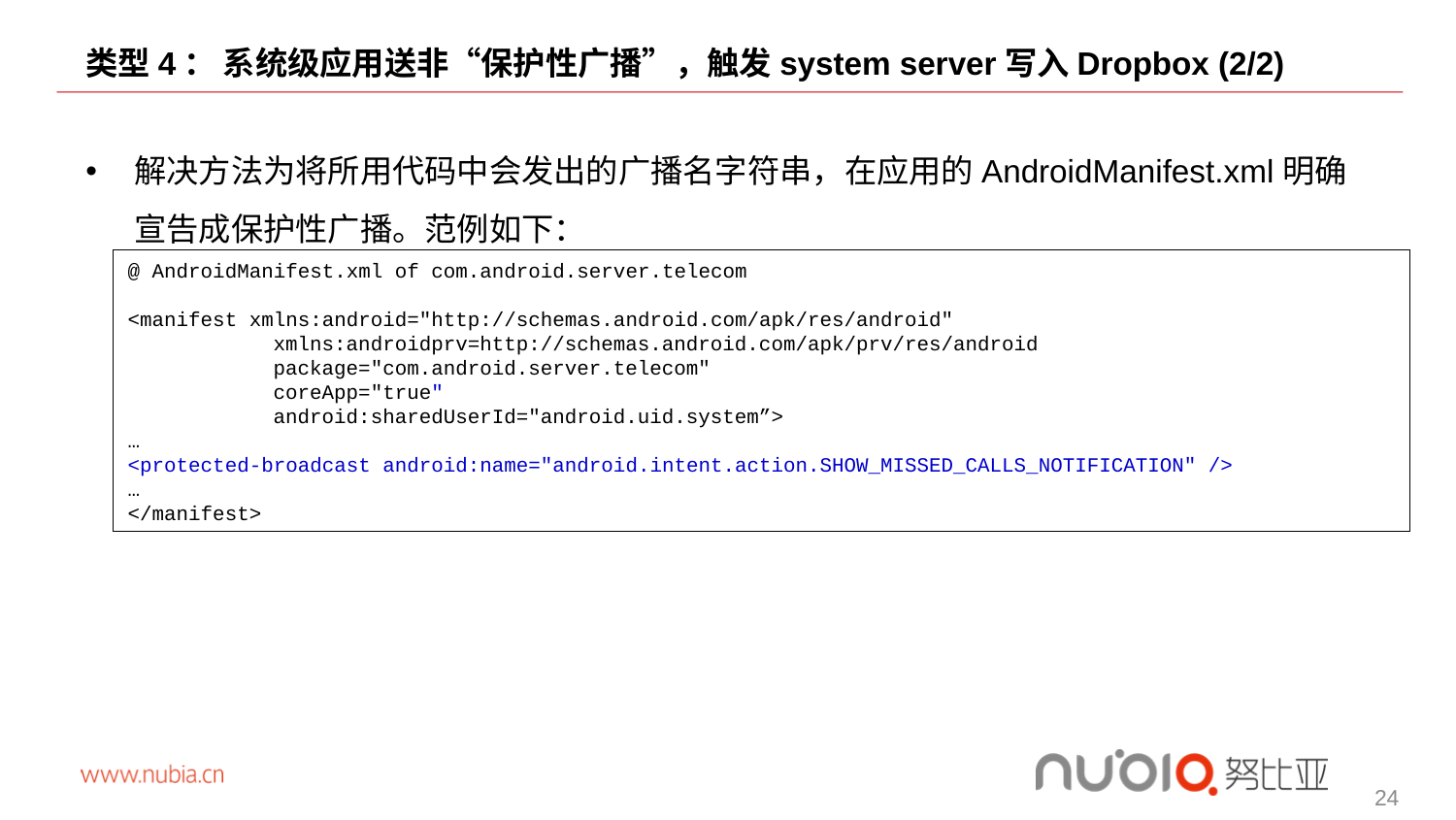

# 类型4： 系统级应用送非“保护性广播”，触发system server写入Dropbox (2/2)
解决方法为将所用代码中会发出的广播名字符串，在应用的AndroidManifest.xml明确宣告成保护性广播。范例如下：
@ AndroidManifest.xml of com.android.server.telecom

<manifest xmlns:android="http://schemas.android.com/apk/res/android"
	xmlns:androidprv=http://schemas.android.com/apk/prv/res/android
	package="com.android.server.telecom"
	coreApp="true"
	android:sharedUserId="android.uid.system”>
…
<protected-broadcast android:name="android.intent.action.SHOW_MISSED_CALLS_NOTIFICATION" />
…
</manifest>
24